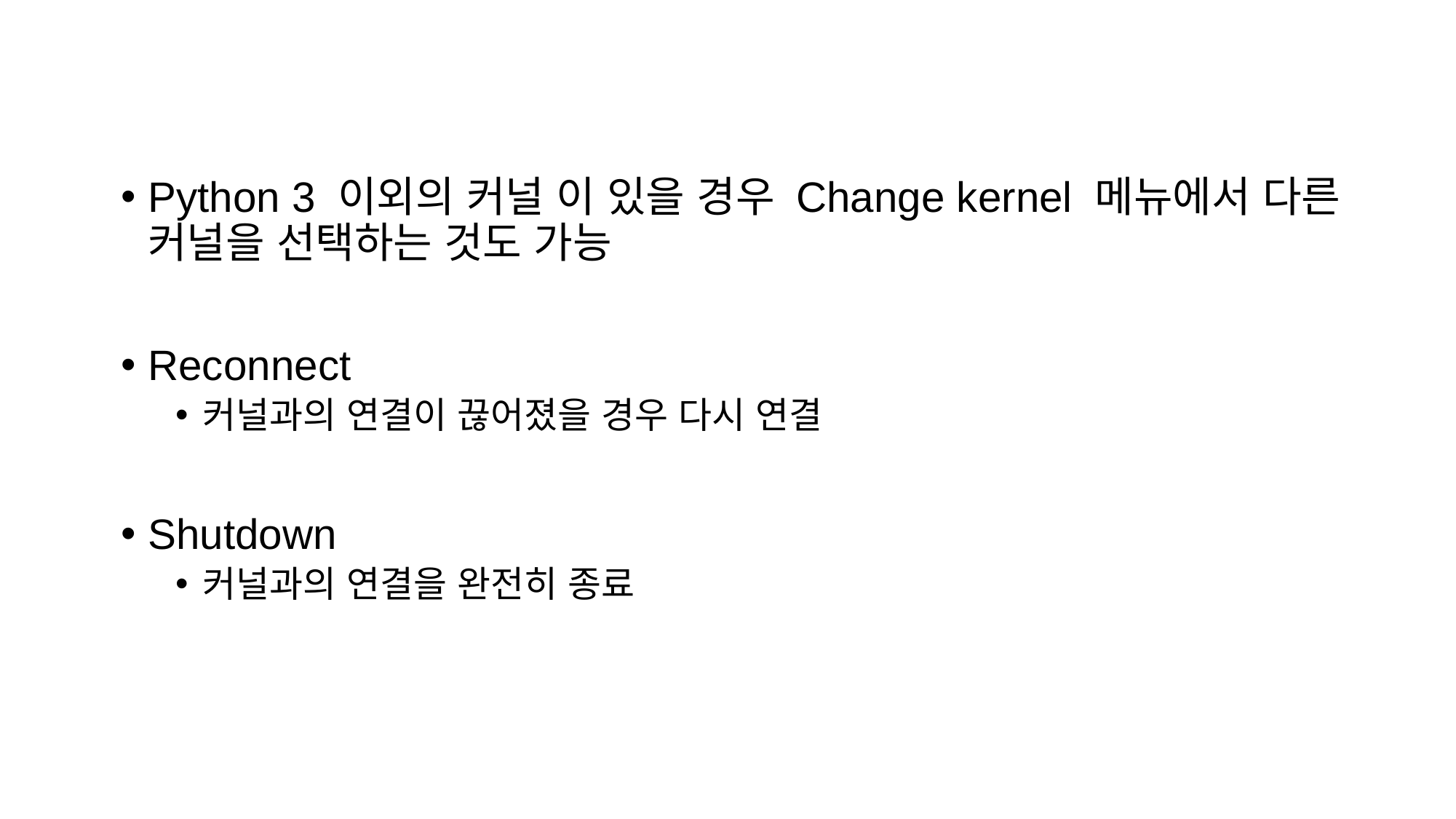

Python 3 이외의 커널 이 있을 경우 Change kernel 메뉴에서 다른 커널을 선택하는 것도 가능

Reconnect
커널과의 연결이 끊어졌을 경우 다시 연결

Shutdown
커널과의 연결을 완전히 종료